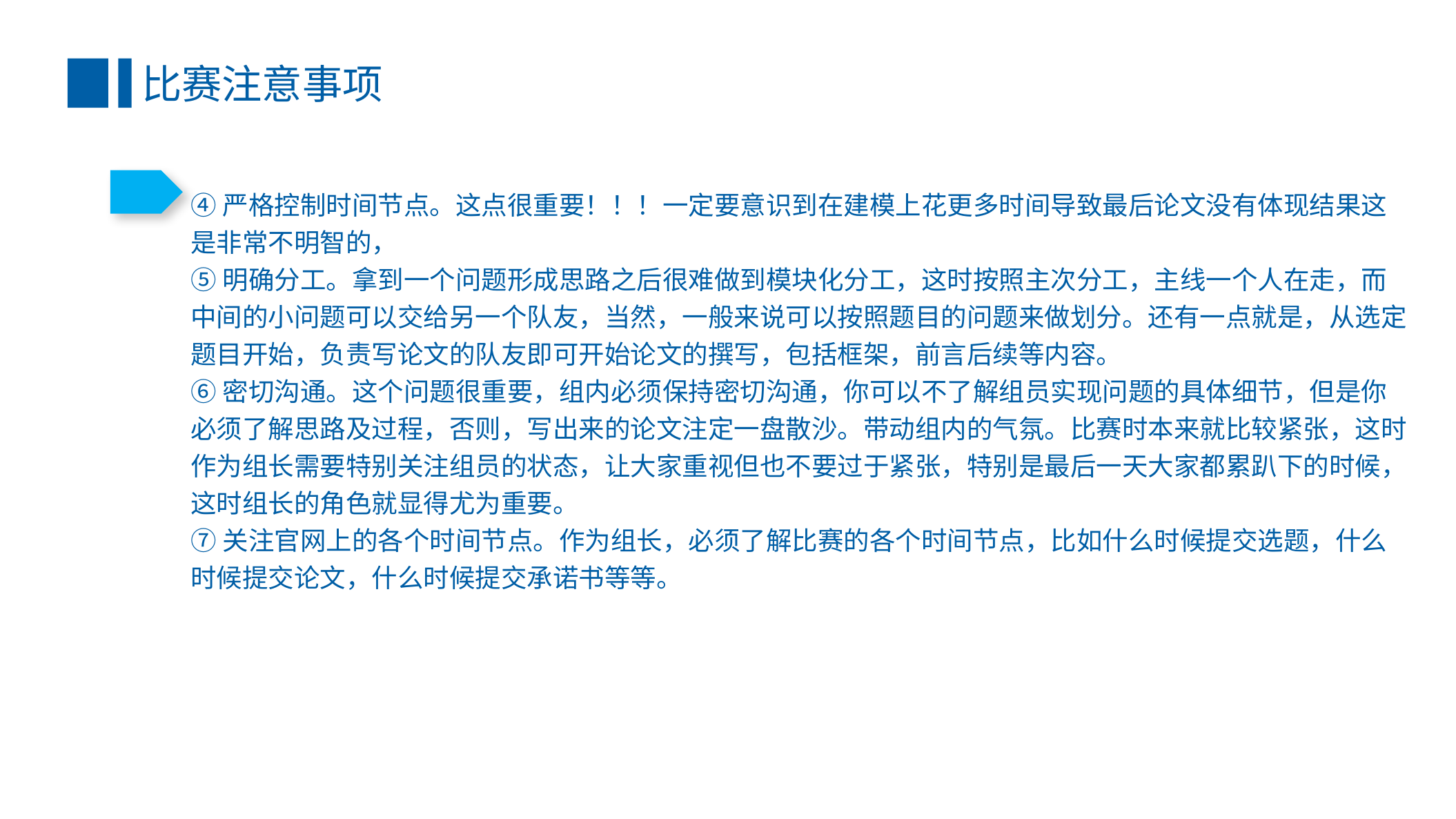

比赛注意事项

④严格控制时间节点。这点很重要！！！一定要意识到在建模上花更多时间导致最后论文没有体现结果这是非常不明智的，
⑤明确分工。拿到一个问题形成思路之后很难做到模块化分工，这时按照主次分工，主线一个人在走，而中间的小问题可以交给另一个队友，当然，一般来说可以按照题目的问题来做划分。还有一点就是，从选定题目开始，负责写论文的队友即可开始论文的撰写，包括框架，前言后续等内容。
⑥密切沟通。这个问题很重要，组内必须保持密切沟通，你可以不了解组员实现问题的具体细节，但是你必须了解思路及过程，否则，写出来的论文注定一盘散沙。带动组内的气氛。比赛时本来就比较紧张，这时作为组长需要特别关注组员的状态，让大家重视但也不要过于紧张，特别是最后一天大家都累趴下的时候，这时组长的角色就显得尤为重要。
⑦关注官网上的各个时间节点。作为组长，必须了解比赛的各个时间节点，比如什么时候提交选题，什么时候提交论文，什么时候提交承诺书等等。